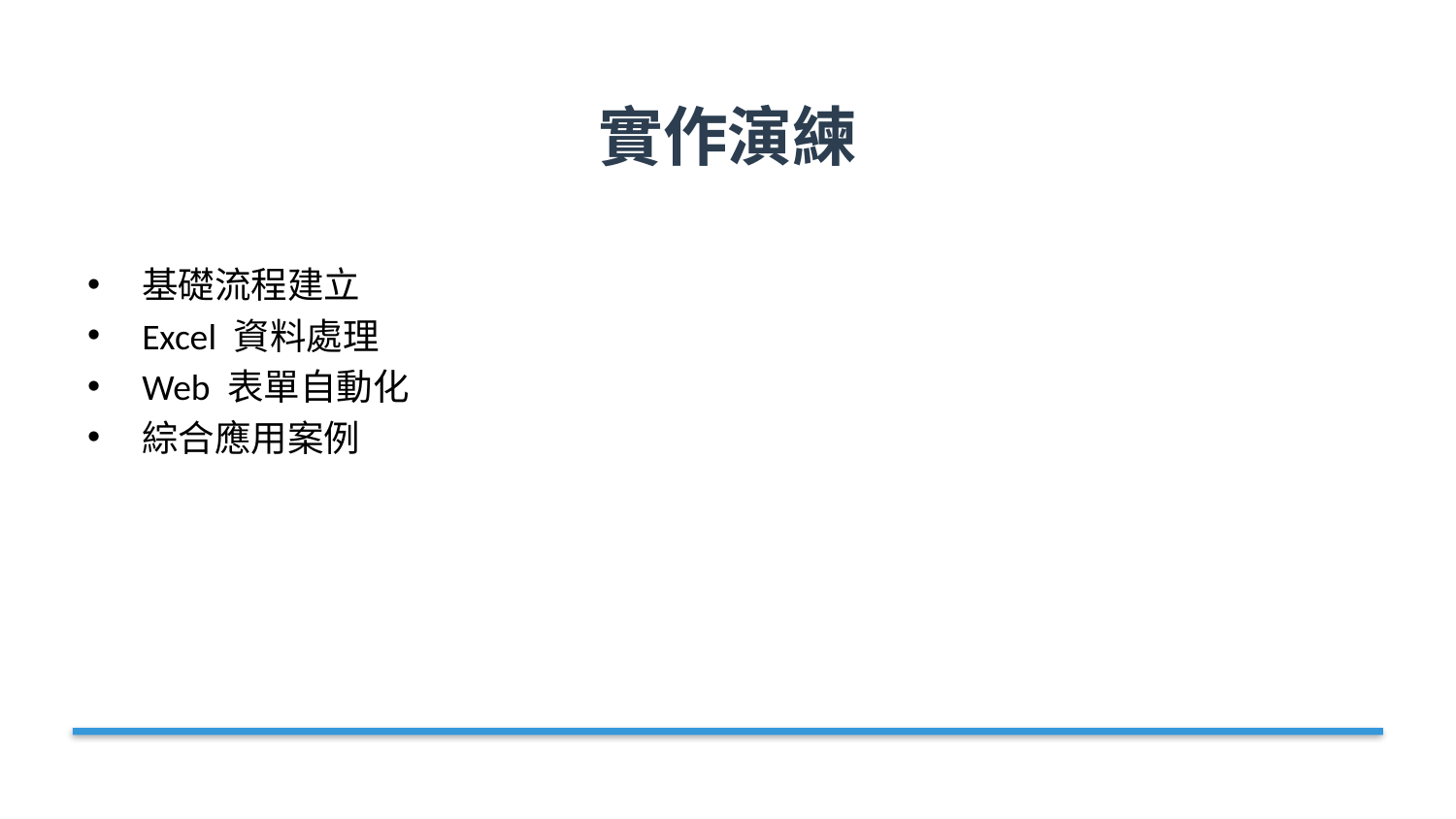

# 實作演練
基礎流程建立
Excel 資料處理
Web 表單自動化
綜合應用案例